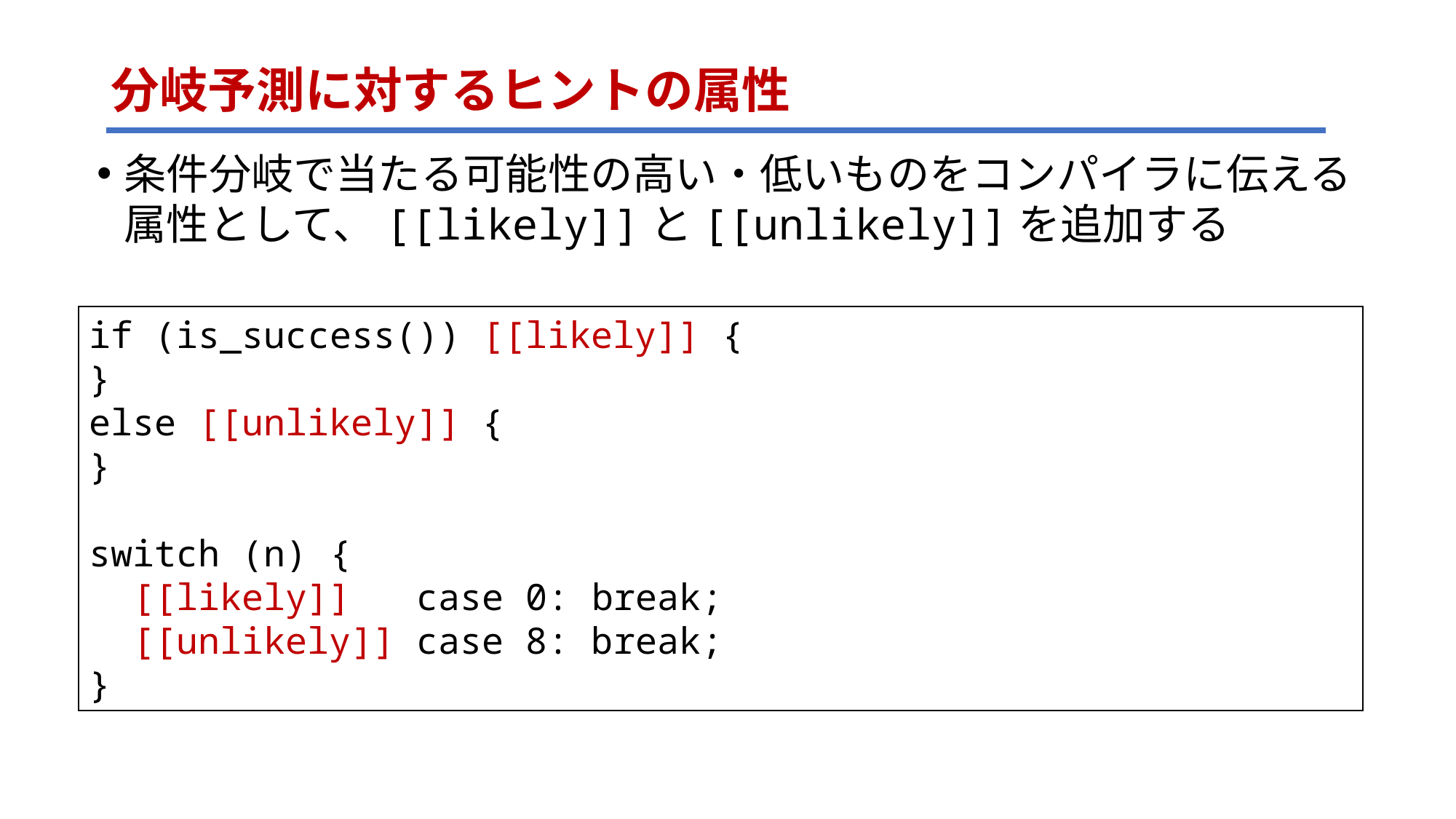

# 分岐予測に対するヒントの属性
条件分岐で当たる可能性の高い・低いものをコンパイラに伝える属性として、[[likely]]と[[unlikely]]を追加する
if (is_success()) [[likely]] {
}
else [[unlikely]] {
}

switch (n) {
  [[likely]]   case 0: break;
  [[unlikely]] case 8: break;
}